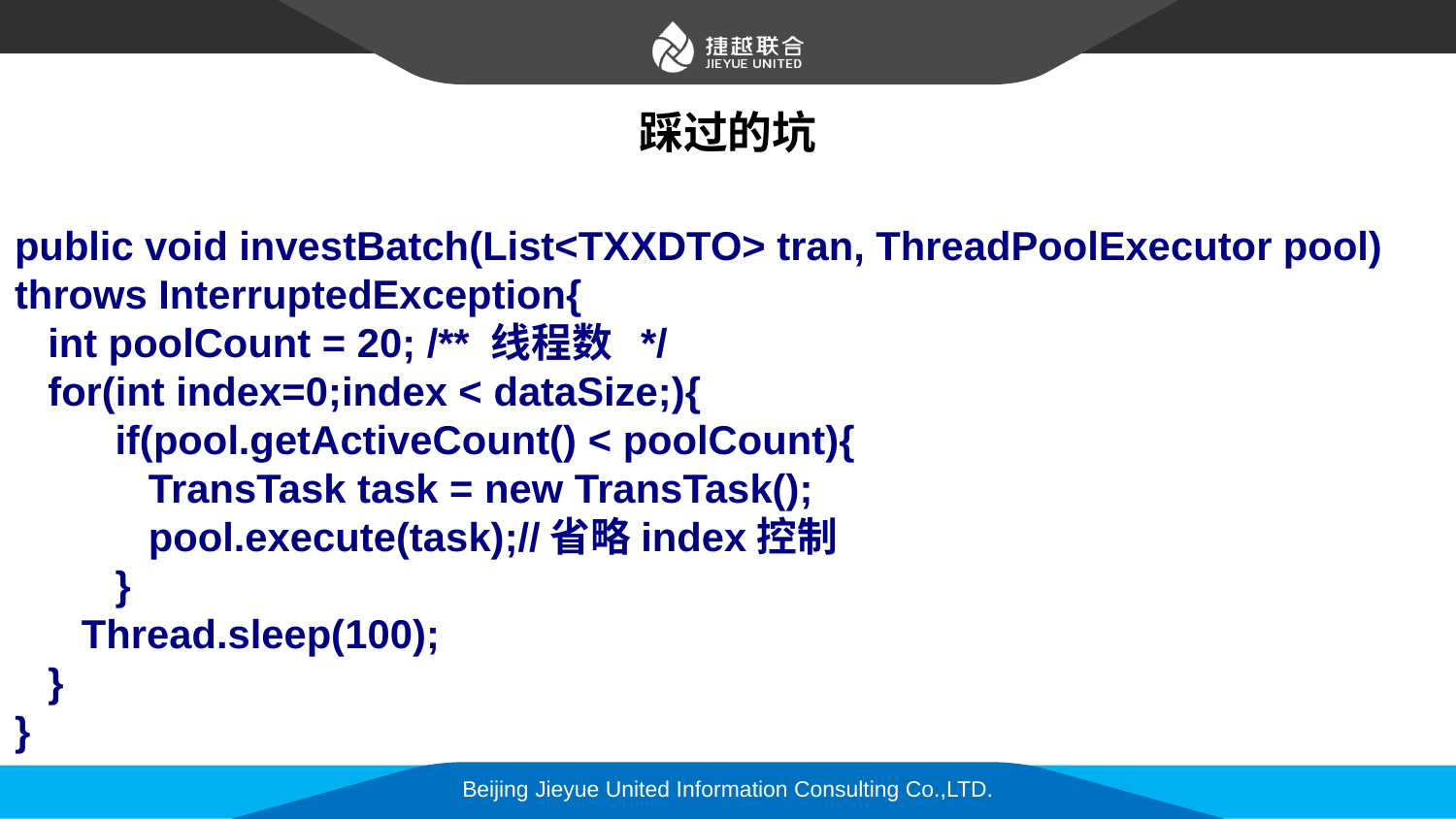

# 踩过的坑
public void investBatch(List<TXXDTO> tran, ThreadPoolExecutor pool) throws InterruptedException{
   int poolCount = 20; /** 线程数  */
   for(int index=0;index < dataSize;){
         if(pool.getActiveCount() < poolCount){
            TransTask task = new TransTask();
            pool.execute(task);//省略index控制
         }
      Thread.sleep(100);
   }
}